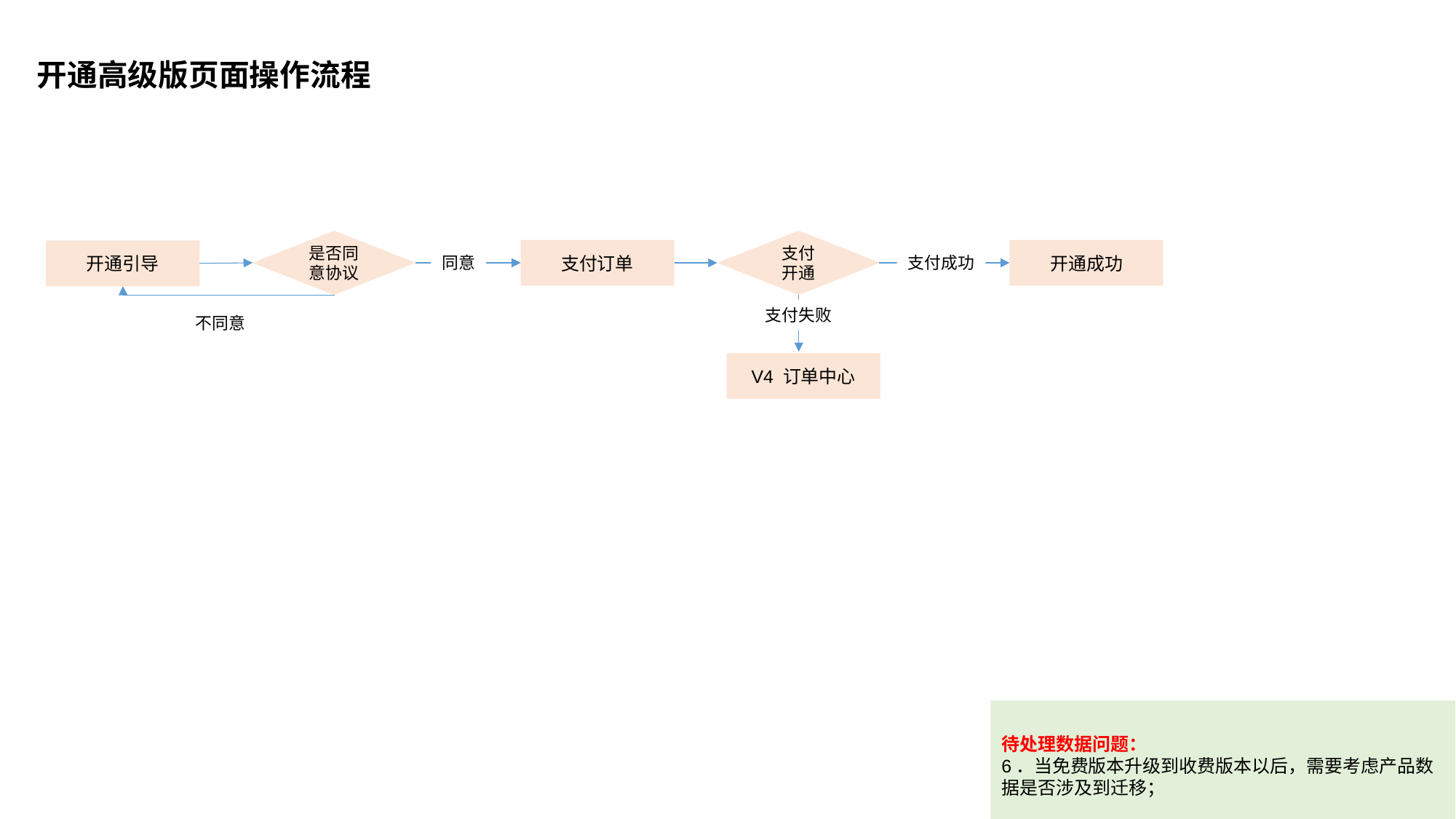

开通高级版页面操作流程
支付
开通
是否同意协议
支付订单
开通成功
开通引导
同意
支付成功
支付失败
不同意
V4 订单中心
待处理数据问题：
6．当免费版本升级到收费版本以后，需要考虑产品数据是否涉及到迁移；